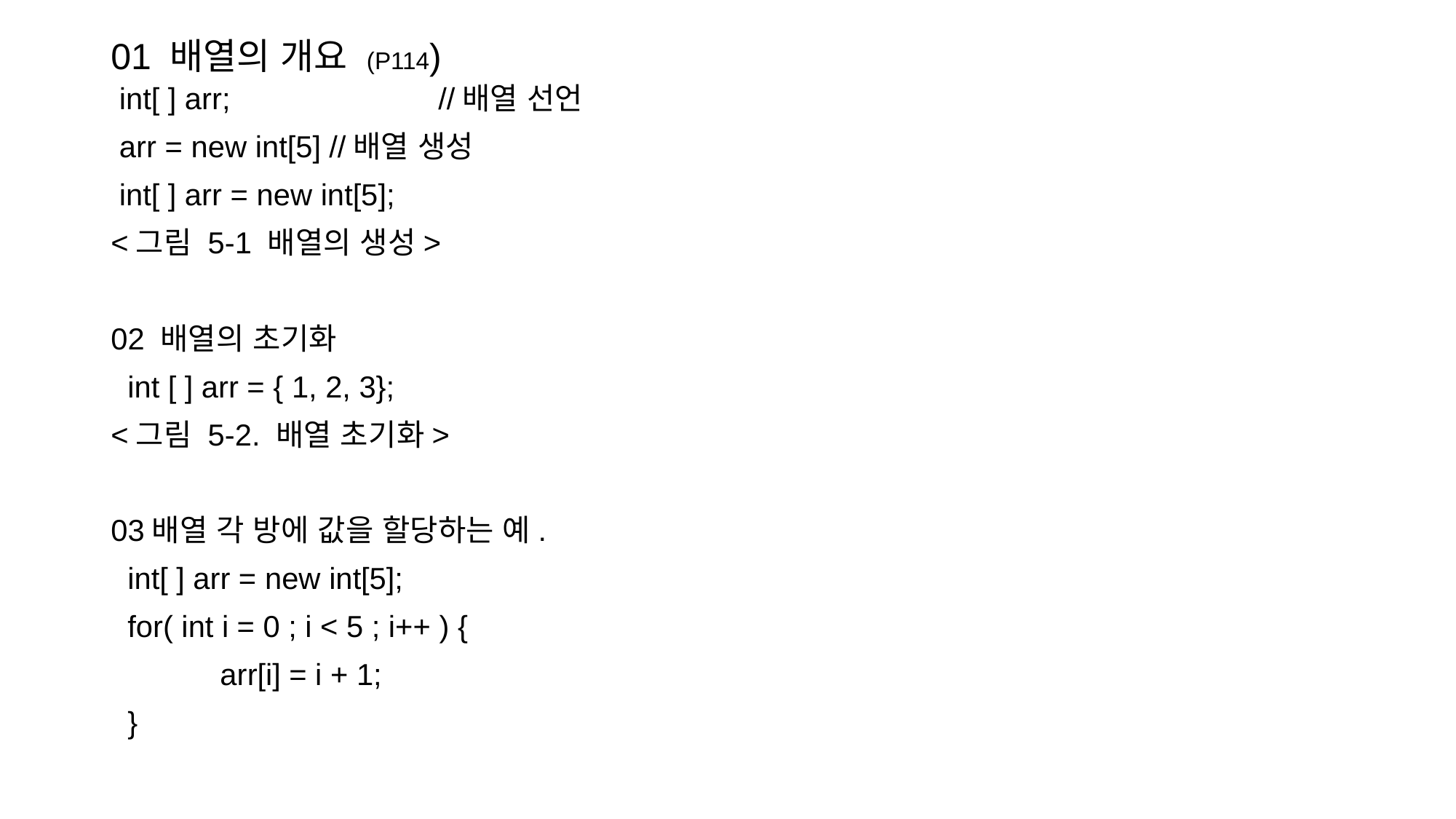

# 01 배열의 개요 (P114)
 int[ ] arr;		//배열 선언
 arr = new int[5]	//배열 생성
 int[ ] arr = new int[5];
<그림 5-1 배열의 생성>

02 배열의 초기화
  int [ ] arr = { 1, 2, 3};
<그림 5-2. 배열 초기화>

03배열 각 방에 값을 할당하는 예.
  int[ ] arr = new int[5];
  for( int i = 0 ; i < 5 ; i++ ) {
	arr[i] = i + 1;
  }